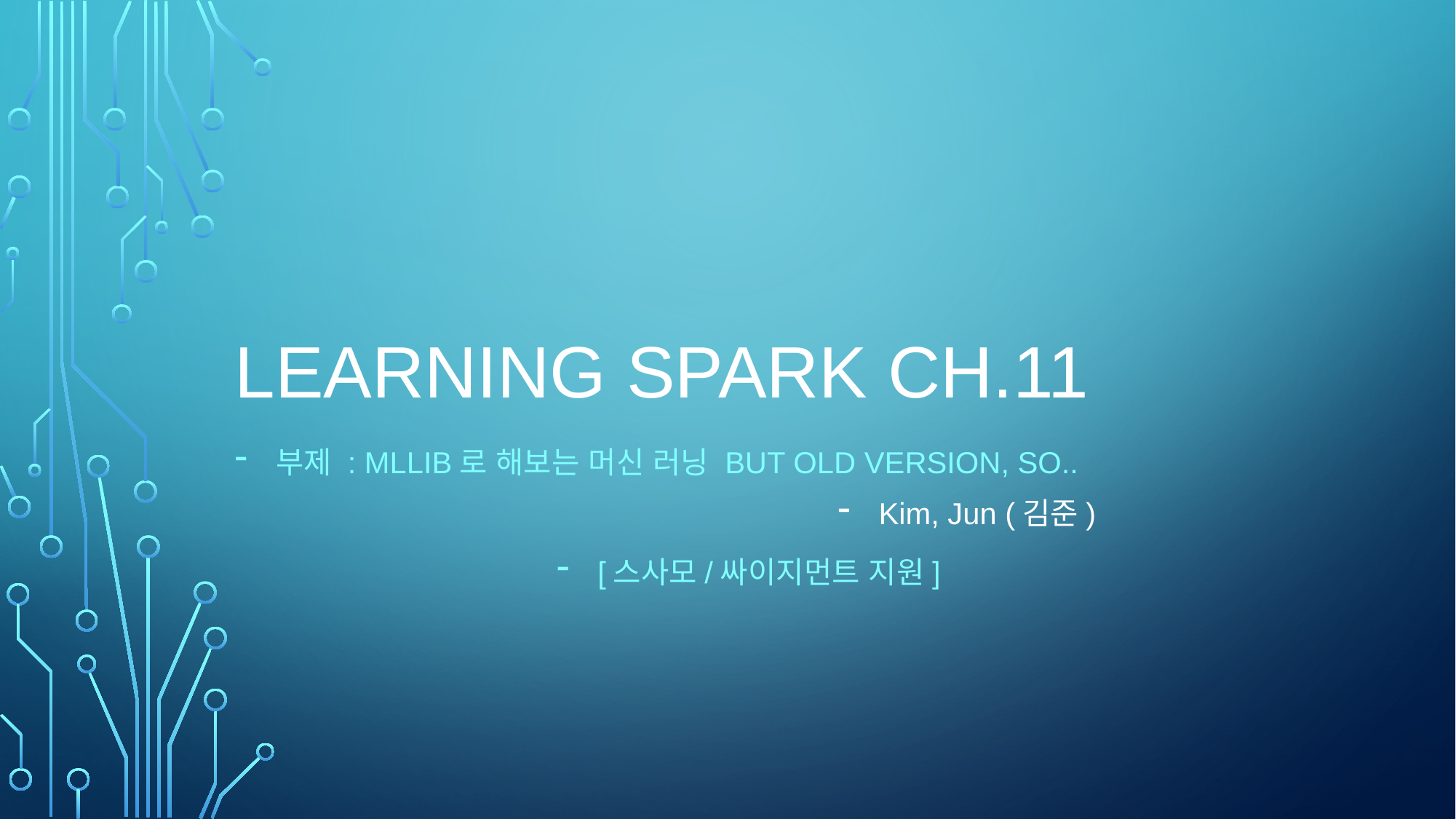

# Learning Spark ch.11
부제 : MlLib로 해보는 머신 러닝 but old version, so..
Kim, Jun (김준)
[스사모/싸이지먼트 지원]